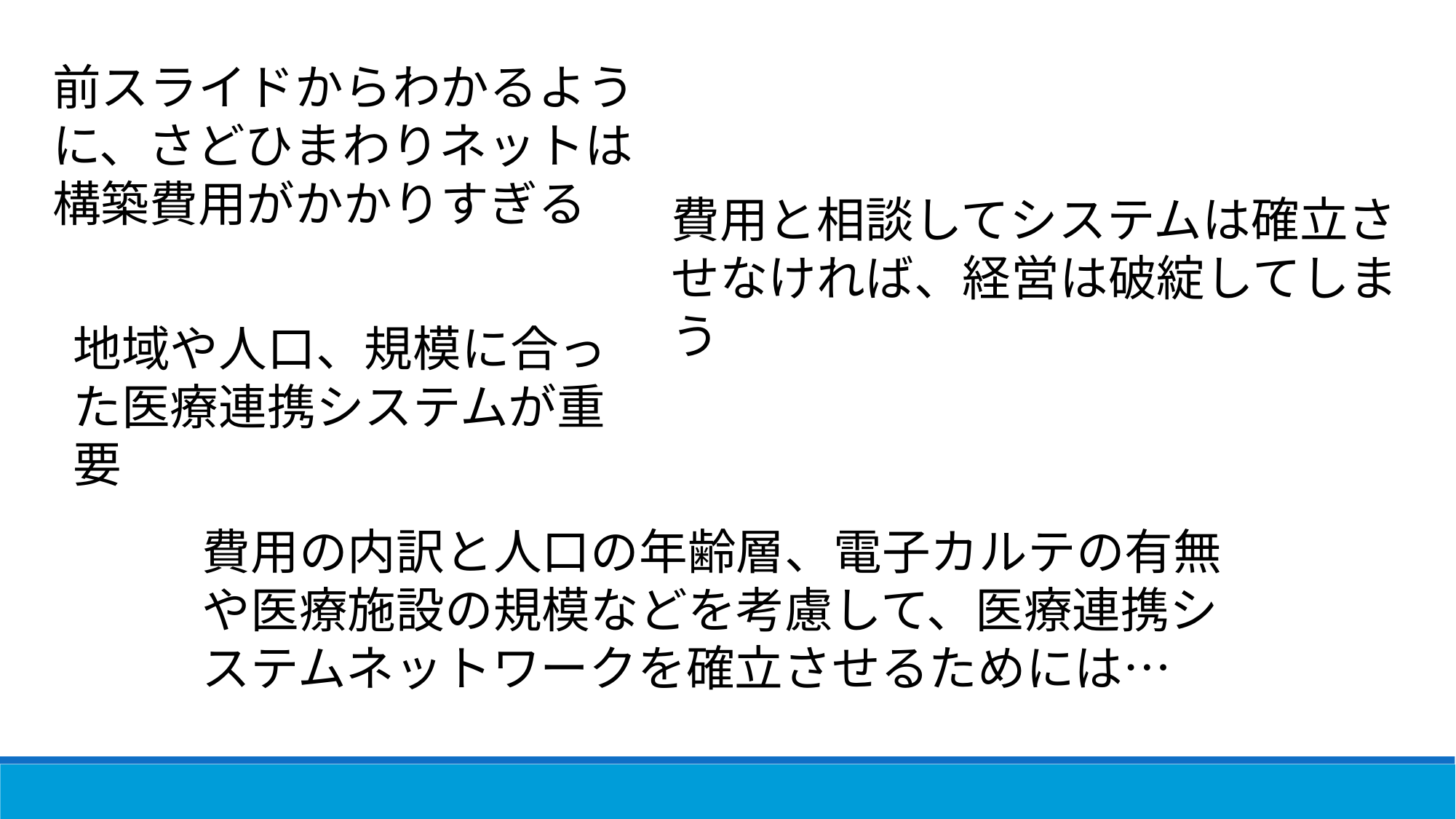

前スライドからわかるように、さどひまわりネットは構築費用がかかりすぎる
費用と相談してシステムは確立させなければ、経営は破綻してしまう
地域や人口、規模に合った医療連携システムが重要
費用の内訳と人口の年齢層、電子カルテの有無や医療施設の規模などを考慮して、医療連携システムネットワークを確立させるためには…